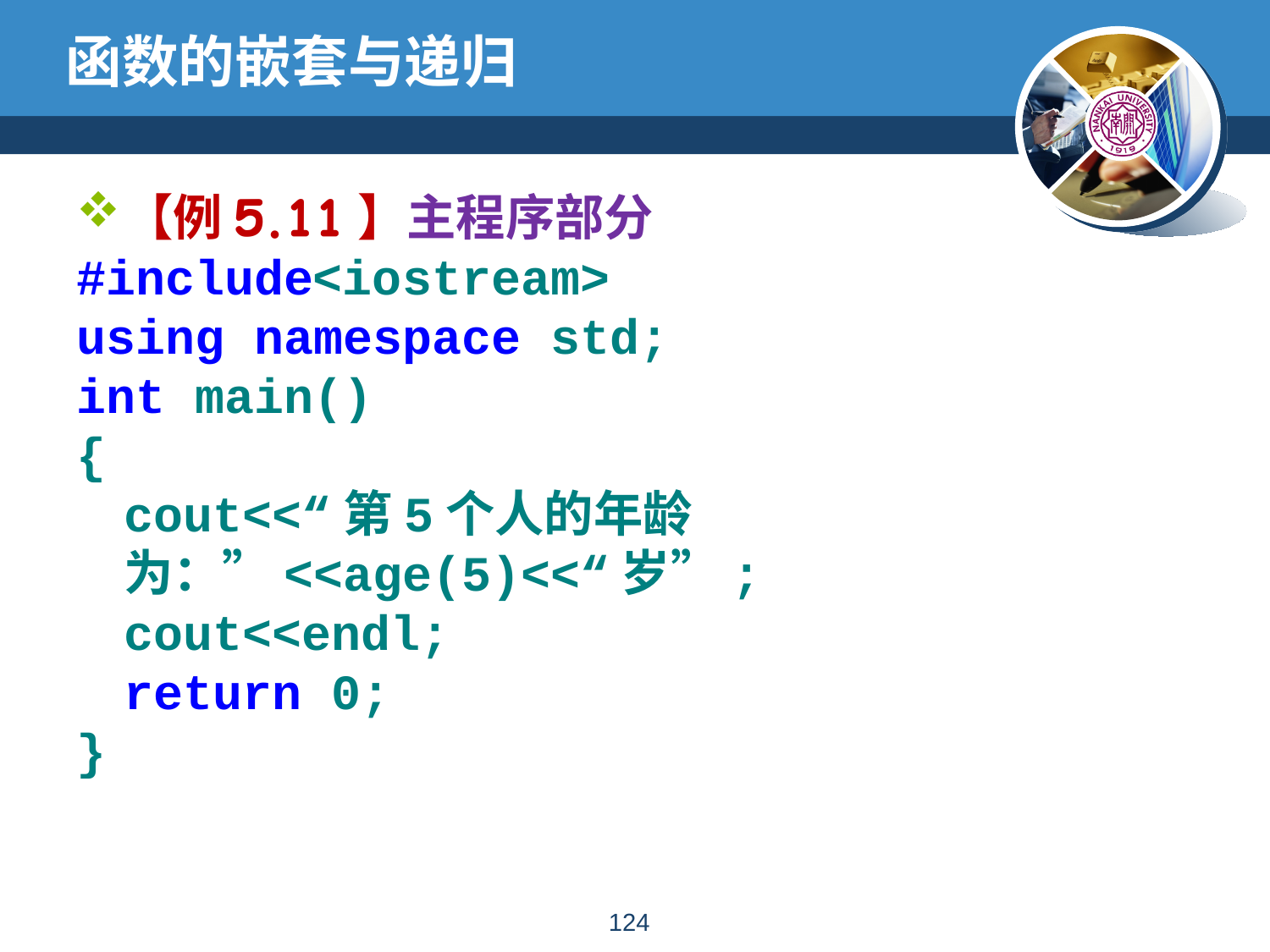

# 函数的嵌套与递归
【例5.11】主程序部分
#include<iostream>
using namespace std;
int main()
{
	cout<<“第5个人的年龄为：”<<age(5)<<“岁”;
	cout<<endl;
	return 0;
}
124